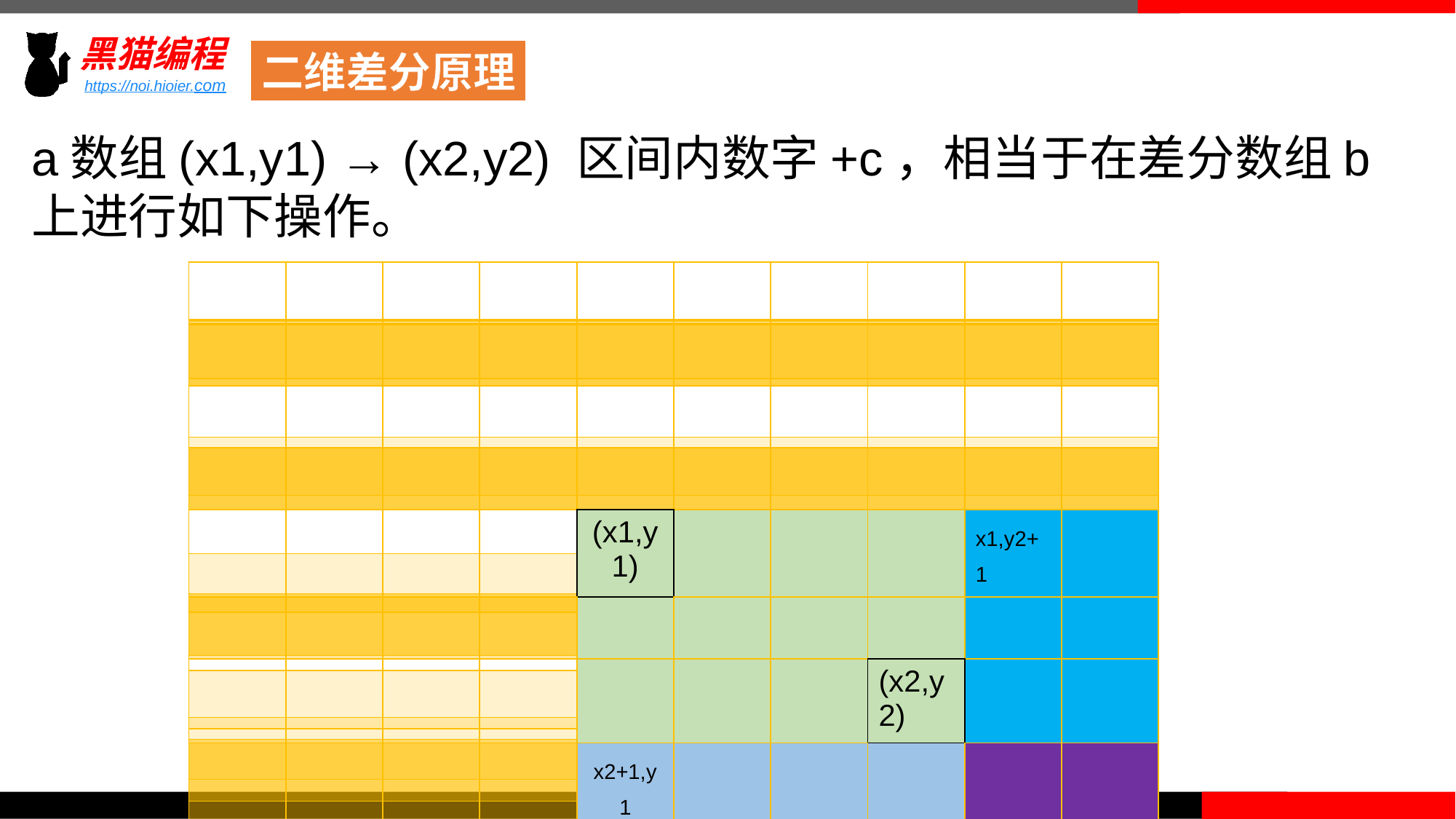

二维差分原理
a数组(x1,y1) → (x2,y2) 区间内数字+c，相当于在差分数组b
上进行如下操作。
|  |  |  |  |  |  |  |  |  |  |
| --- | --- | --- | --- | --- | --- | --- | --- | --- | --- |
|  |  |  |  |  |  |  |  |  |  |
|  |  |  |  |  |  |  |  |  |  |
|  |  |  |  |  |  |  |  |  |  |
|  |  |  |  |  |  |  |  |  |  |
|  |  |  |  |  |  |  |  |  |  |
|  |  |  |  |  |  |  |  |  |  |
|  |  |  |  |  |  |  |  |  |  |
|  |  |  |  |  |  |  |  |  |  |
| --- | --- | --- | --- | --- | --- | --- | --- | --- | --- |
|  |  |  |  |  |  |  |  |  |  |
|  |  |  |  |  |  |  |  |  |  |
|  |  |  |  |  |  |  |  |  |  |
|  |  |  |  | (x1,y1) |  |  |  |  |  |
|  |  |  |  |  |  |  |  |  |  |
|  |  |  |  |  |  |  |  |  |  |
|  |  |  |  |  |  |  |  |  |  |
|  |  |  |  |  |  |  |  |  |  |
| --- | --- | --- | --- | --- | --- | --- | --- | --- | --- |
|  |  |  |  |  |  |  |  |  |  |
|  |  |  |  |  |  |  |  |  |  |
|  |  |  |  |  |  |  |  |  |  |
|  |  |  |  | (x1,y1) |  |  |  |  |  |
|  |  |  |  |  |  |  |  |  |  |
|  |  |  |  |  |  |  | (x2,y2) |  |  |
|  |  |  |  |  |  |  |  |  |  |
|  |  |  |  |  |  |  |  |  |  |
| --- | --- | --- | --- | --- | --- | --- | --- | --- | --- |
|  |  |  |  |  |  |  |  |  |  |
|  |  |  |  |  |  |  |  |  |  |
|  |  |  |  |  |  |  |  |  |  |
|  |  |  |  | (x1,y1) |  |  |  |  |  |
|  |  |  |  |  |  |  |  |  |  |
|  |  |  |  |  |  |  | (x2,y2) |  |  |
|  |  |  |  |  |  |  |  |  |  |
|  |  |  |  |  |  |  |  |  |  |
| --- | --- | --- | --- | --- | --- | --- | --- | --- | --- |
|  |  |  |  |  |  |  |  |  |  |
|  |  |  |  |  |  |  |  |  |  |
|  |  |  |  |  |  |  |  |  |  |
|  |  |  |  | (x1,y1) |  |  |  |  |  |
|  |  |  |  |  |  |  |  |  |  |
|  |  |  |  |  |  |  | (x2,y2) |  |  |
|  |  |  |  | x2+1,y1 |  |  |  |  |  |
|  |  |  |  |  |  |  |  |  |  |
| --- | --- | --- | --- | --- | --- | --- | --- | --- | --- |
|  |  |  |  |  |  |  |  |  |  |
|  |  |  |  |  |  |  |  |  |  |
|  |  |  |  |  |  |  |  |  |  |
|  |  |  |  | (x1,y1) |  |  |  | x1,y2+1 |  |
|  |  |  |  |  |  |  |  |  |  |
|  |  |  |  |  |  |  | (x2,y2) |  |  |
|  |  |  |  | x2+1,y1 |  |  |  |  |  |
|  |  |  |  |  |  |  |  |  |  |
| --- | --- | --- | --- | --- | --- | --- | --- | --- | --- |
|  |  |  |  |  |  |  |  |  |  |
|  |  |  |  |  |  |  |  |  |  |
|  |  |  |  |  |  |  |  |  |  |
|  |  |  |  | (x1,y1) |  |  |  | x1,y2+1 |  |
|  |  |  |  |  |  |  |  |  |  |
|  |  |  |  |  |  |  | (x2,y2) |  |  |
|  |  |  |  | x2+1,y1 |  |  |  |  |  |